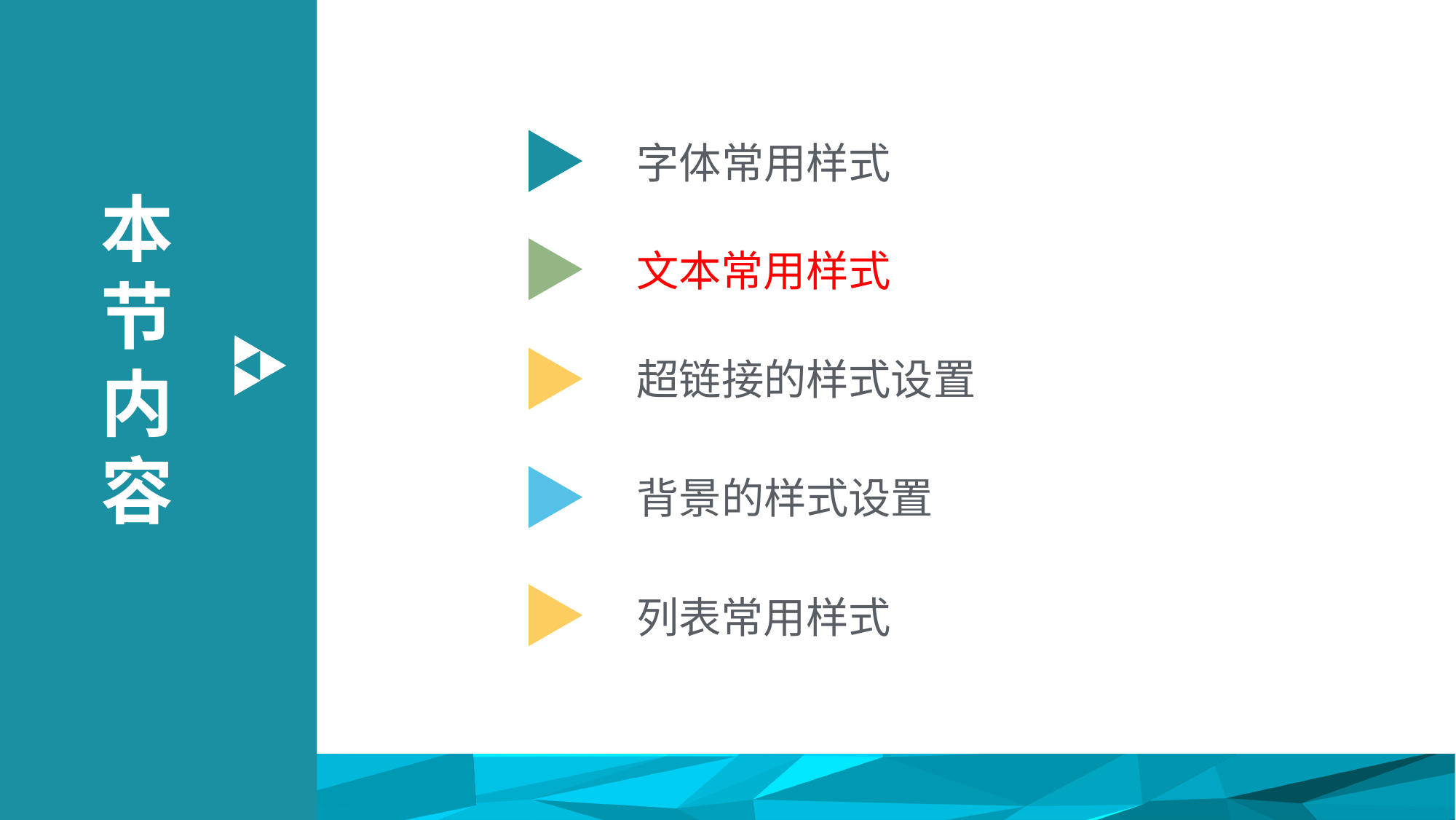

本节内容
字体常用样式

文本常用样式

超链接的样式设置

背景的样式设置

列表常用样式